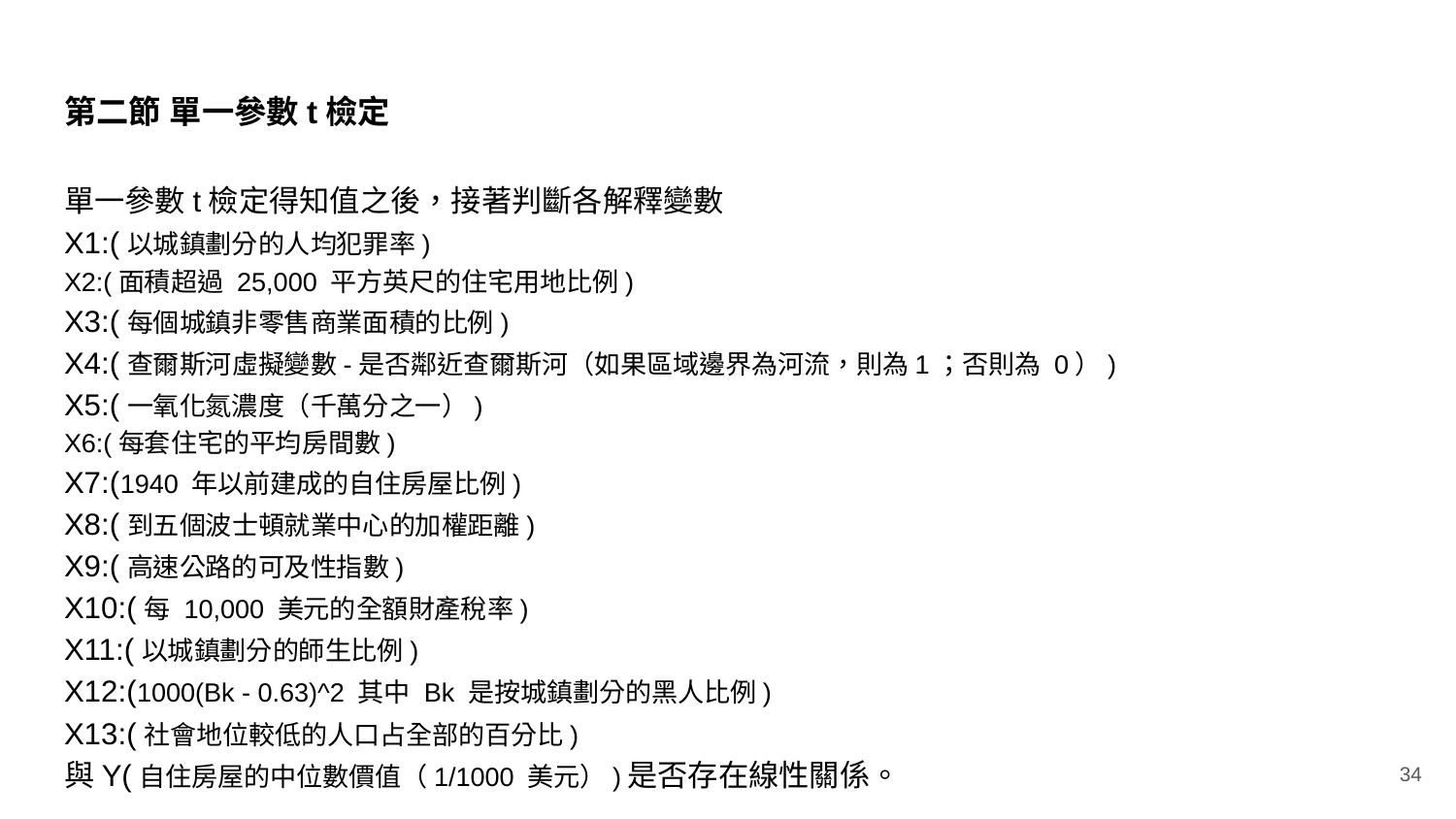

# 第二節 單一參數t檢定

單一參數t檢定得知𝛽值之後，接著判斷各解釋變數
X1:(以城鎮劃分的人均犯罪率)
X2:(面積超過 25,000 平方英尺的住宅用地比例)
X3:(每個城鎮非零售商業面積的比例)
X4:(查爾斯河虛擬變數-是否鄰近查爾斯河（如果區域邊界為河流，則為1；否則為 0）)
X5:(一氧化氮濃度（千萬分之一）)
X6:(每套住宅的平均房間數)
X7:(1940 年以前建成的自住房屋比例)
X8:(到五個波士頓就業中心的加權距離)
X9:(高速公路的可及性指數)
X10:(每 10,000 美元的全額財產稅率)
X11:(以城鎮劃分的師生比例)
X12:(1000(Bk - 0.63)^2 其中 Bk 是按城鎮劃分的黑人比例)
X13:(社會地位較低的人口占全部的百分比)
與Y(自住房屋的中位數價值（1/1000 美元）)是否存在線性關係。

34